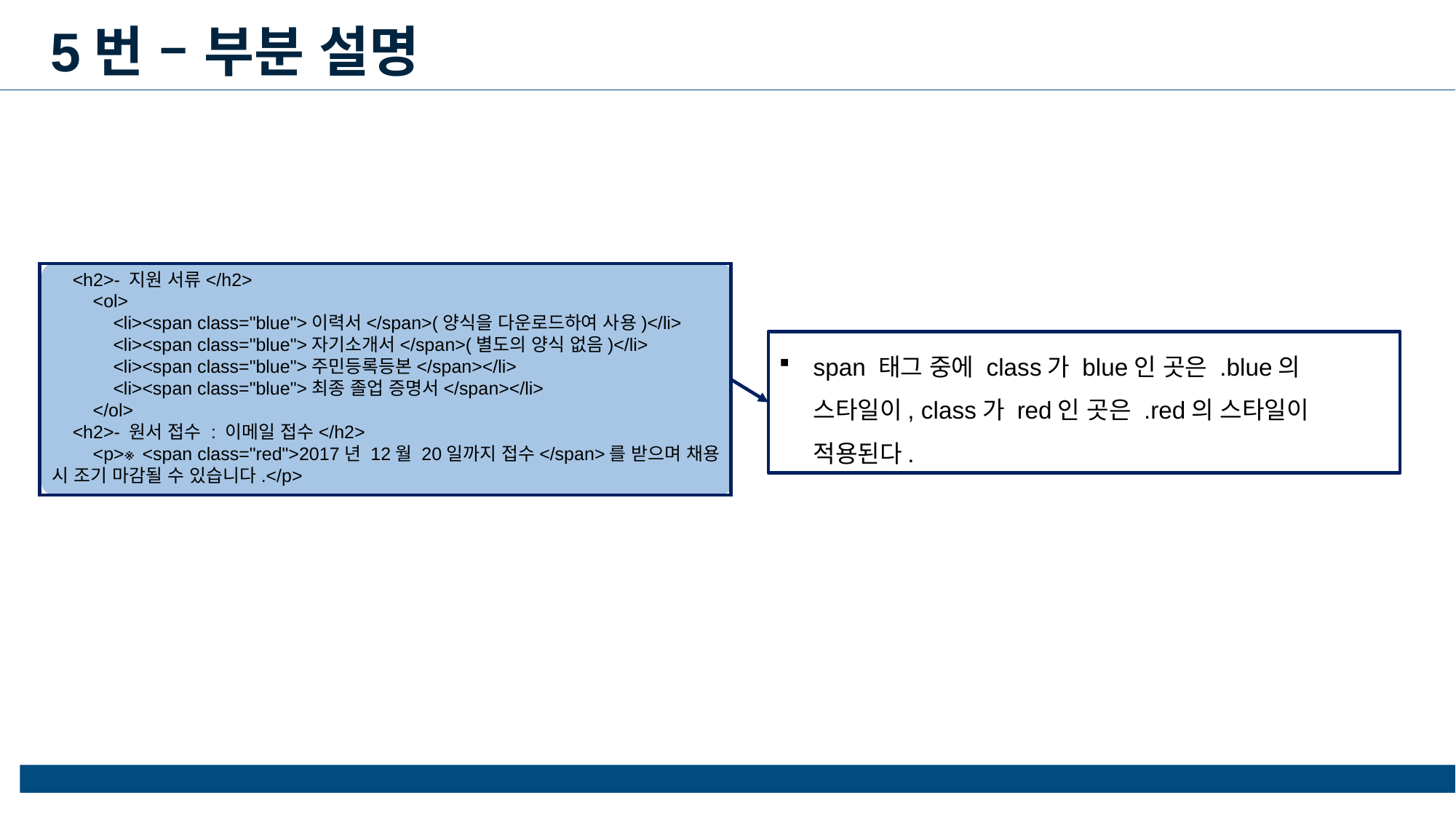

5번 – 부분 설명
    <h2>- 지원 서류</h2>
        <ol>
            <li><span class="blue">이력서</span>(양식을 다운로드하여 사용)</li>
            <li><span class="blue">자기소개서</span>(별도의 양식 없음)</li>
            <li><span class="blue">주민등록등본</span></li>
            <li><span class="blue">최종 졸업 증명서</span></li>
        </ol>
    <h2>- 원서 접수 : 이메일 접수</h2>
        <p>※<span class="red">2017년 12월 20일까지 접수</span>를 받으며 채용 시 조기 마감될 수 있습니다.</p>

span 태그 중에 class가 blue인 곳은 .blue의 스타일이, class가 red인 곳은 .red의 스타일이 적용된다.